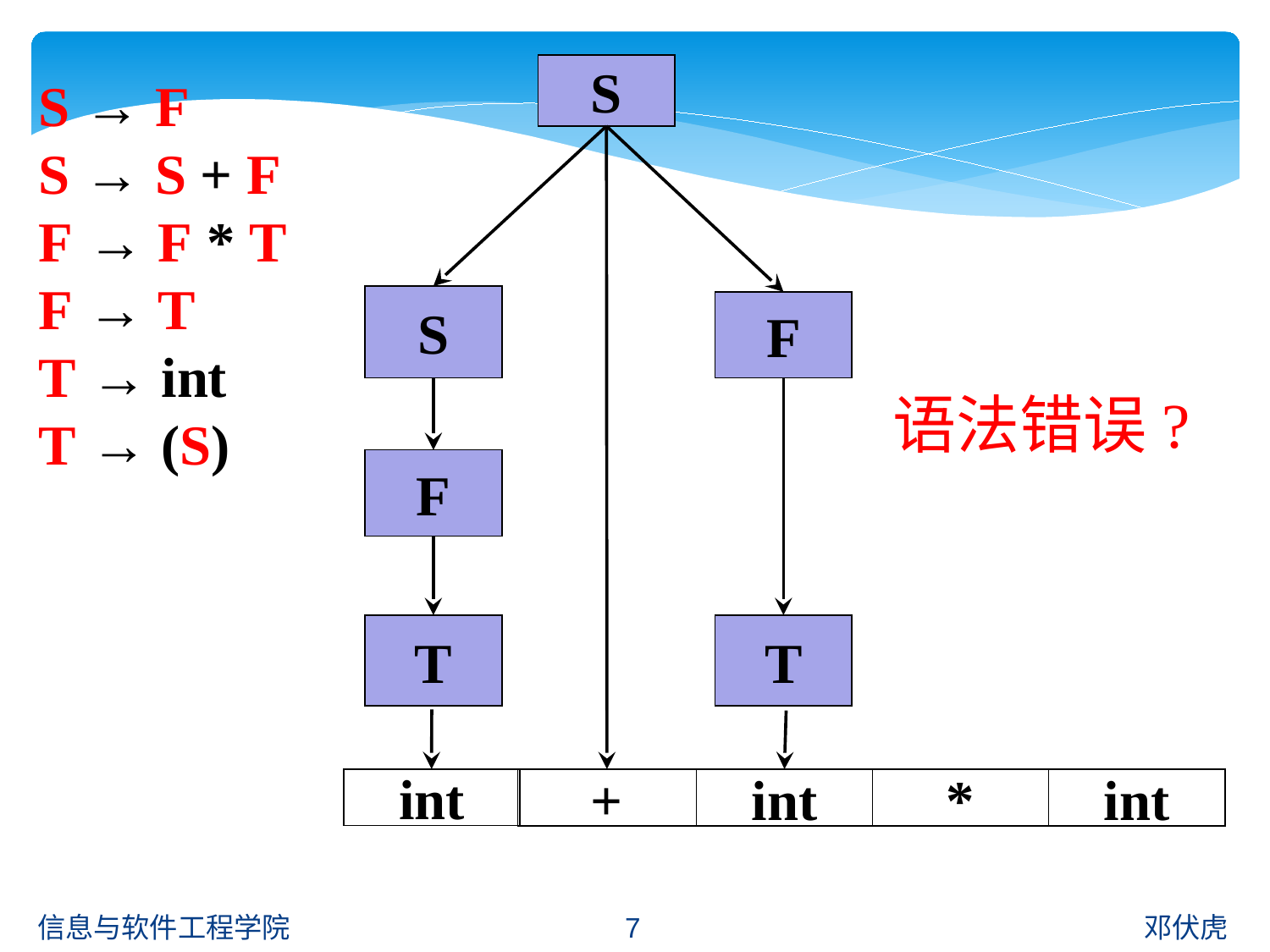

S
S → F
S → S + F
F → F * T
F → T
T → int
T → (S)
S
F
语法错误?
F
T
T
int
+
int
*
int
信息与软件工程学院
7
邓伏虎